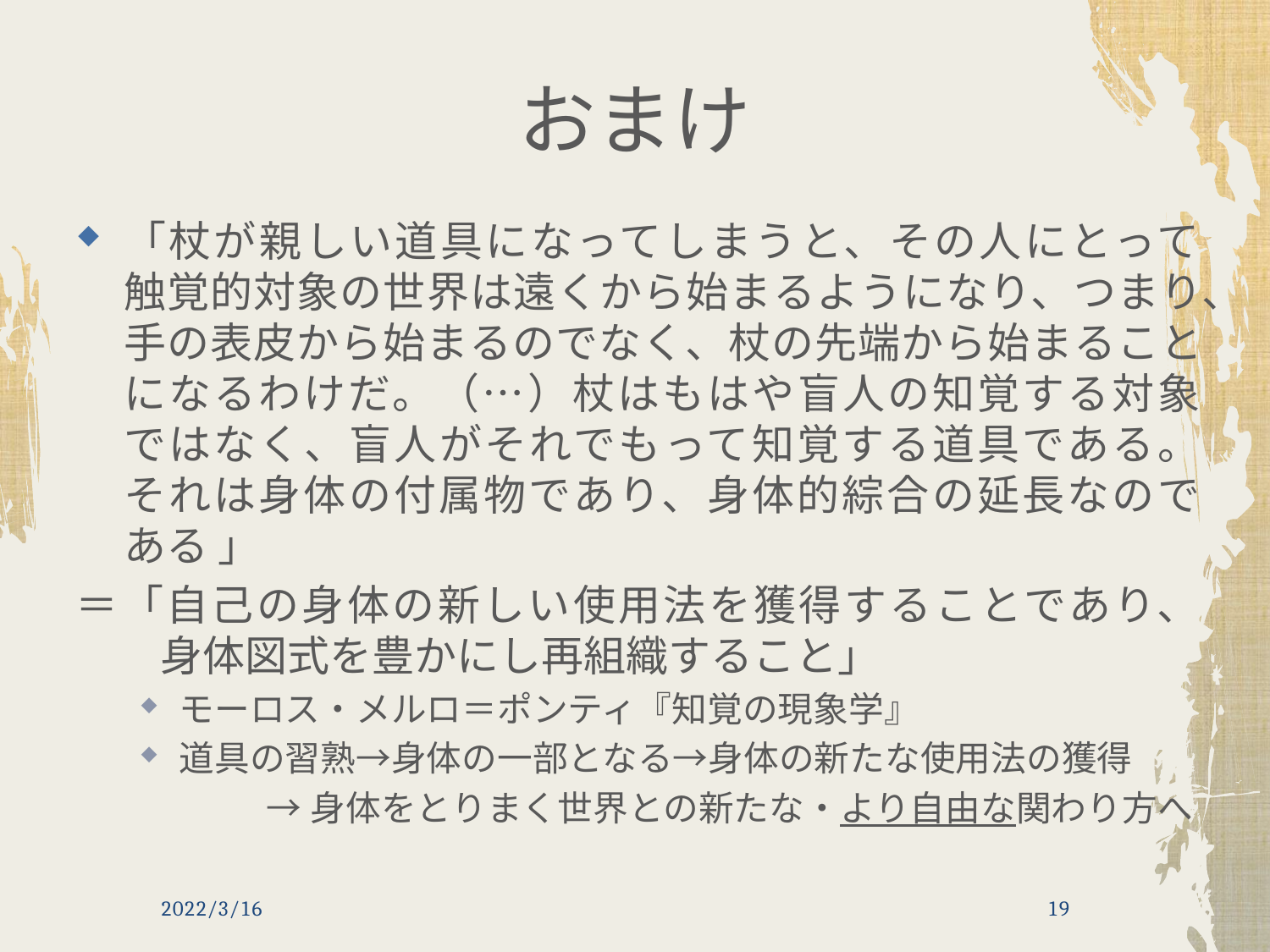

# おまけ
「杖が親しい道具になってしまうと、その人にとって
触覚的対象の世界は遠くから始まるようになり、つまり、手の表皮から始まるのでなく、杖の先端から始まることになるわけだ。（…）杖はもはや盲人の知覚する対象
ではなく、盲人がそれでもって知覚する道具である。
それは身体の付属物であり、身体的綜合の延長なので
ある 」
＝「自己の身体の新しい使用法を獲得することであり、
　　身体図式を豊かにし再組織すること」
モーロス・メルロ＝ポンティ『知覚の現象学』
道具の習熟→身体の一部となる→身体の新たな使用法の獲得
	→身体をとりまく世界との新たな・より自由な関わり方へ
2022/3/16
19